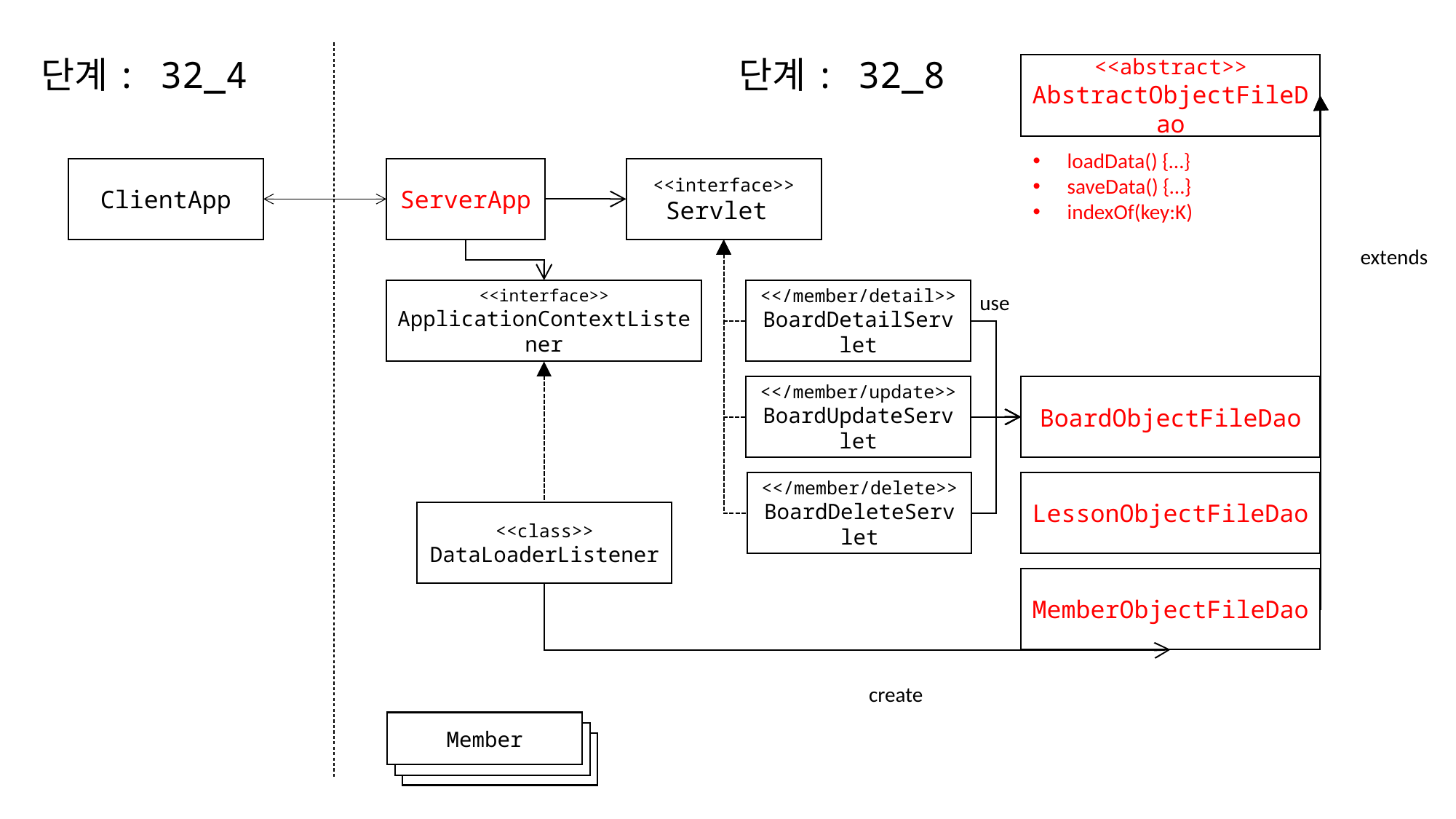

단계: 32_4
단계: 32_8
<<abstract>>
AbstractObjectFileDao
loadData() {…}
saveData() {…}
indexOf(key:K)
ClientApp
ServerApp
<<interface>>
Servlet
extends
<</member/detail>>
BoardDetailServlet
<<interface>>
ApplicationContextListener
use
<</member/update>>
BoardUpdateServlet
BoardObjectFileDao
<</member/delete>>
BoardDeleteServlet
LessonObjectFileDao
<<class>>
DataLoaderListener
MemberObjectFileDao
create
Member
Board
Lesson